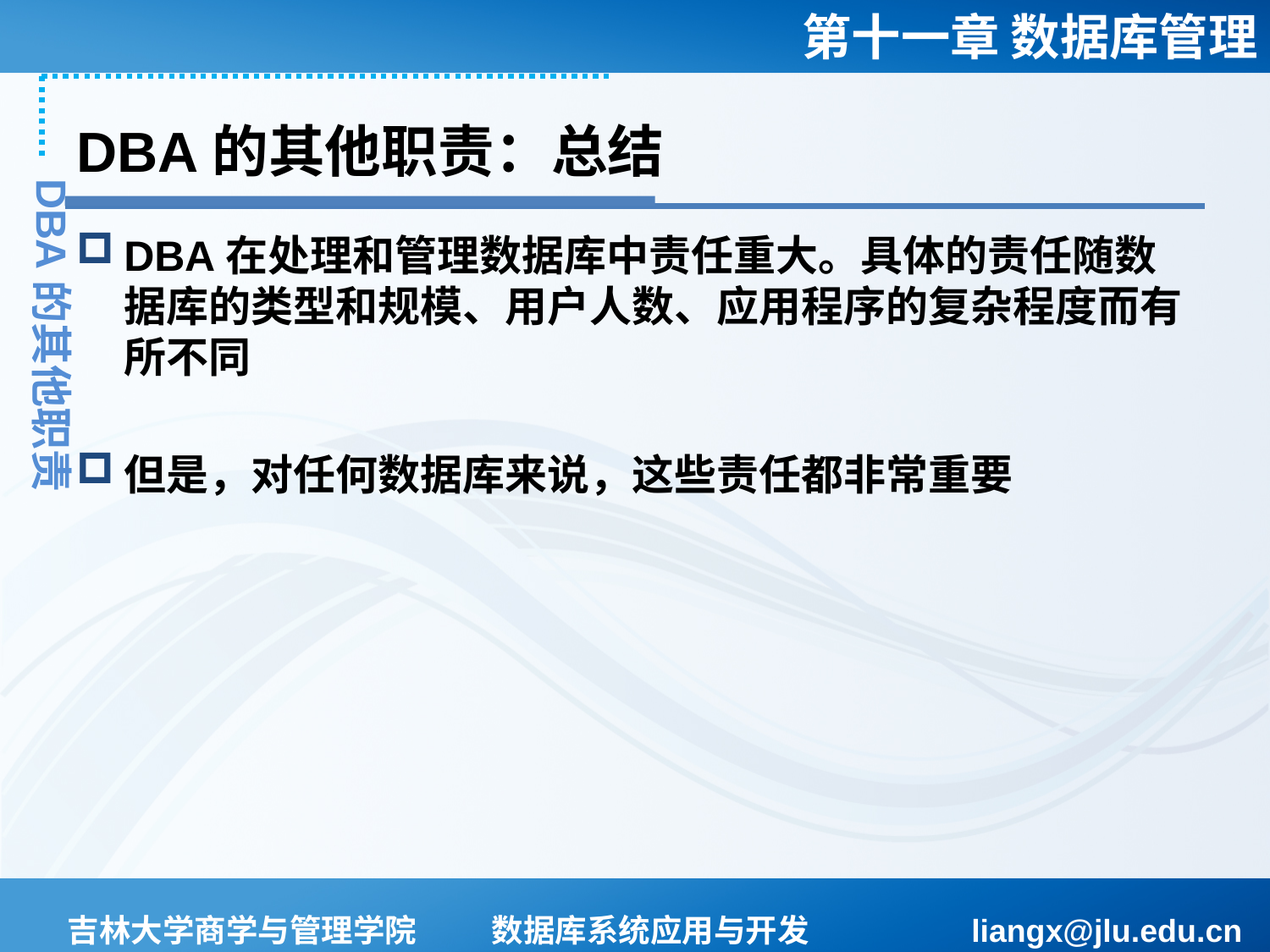

# DBA的其他职责：总结
DBA的其他职责
DBA在处理和管理数据库中责任重大。具体的责任随数据库的类型和规模、用户人数、应用程序的复杂程度而有所不同

但是，对任何数据库来说，这些责任都非常重要